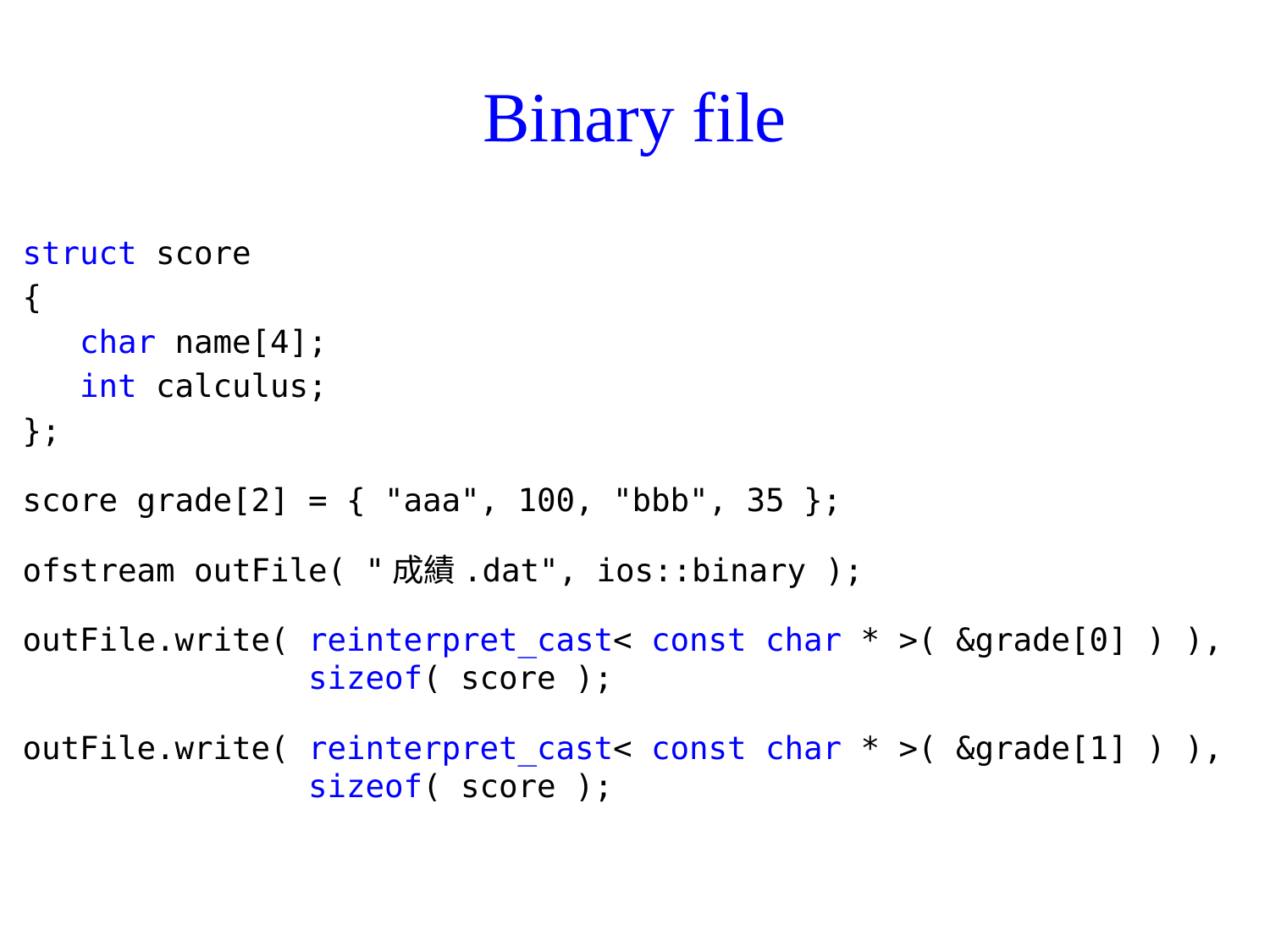

# Binary file
struct score
{
   char name[4];
   int calculus;
};
score grade[2] = { "aaa", 100, "bbb", 35 };
ofstream outFile( "成績.dat", ios::binary );
outFile.write( reinterpret_cast< const char * >( &grade[0] ) ), sizeof( score );
outFile.write( reinterpret_cast< const char * >( &grade[1] ) ), sizeof( score );